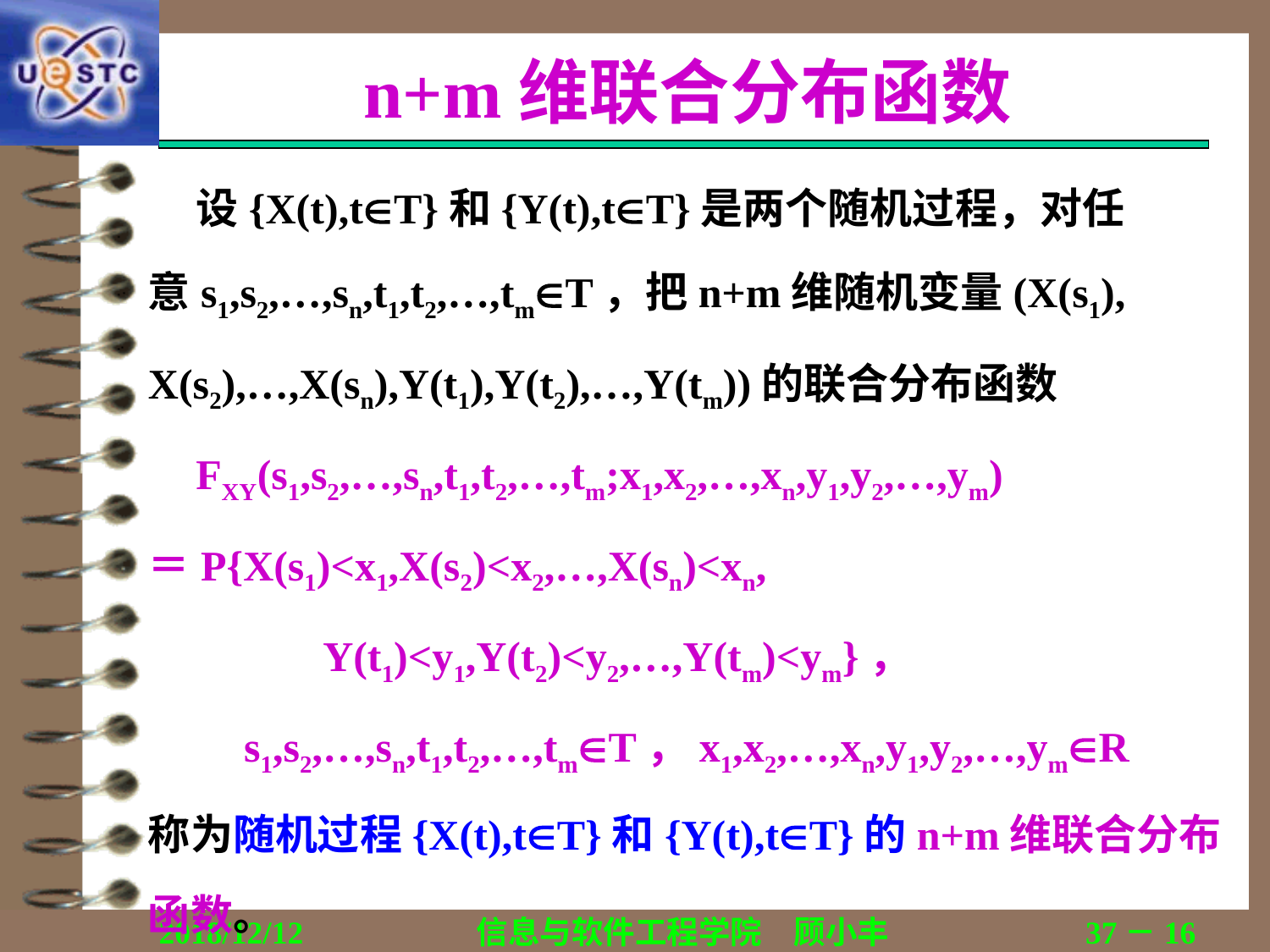

# n+m维联合分布函数
    设{X(t),t∈T}和{Y(t),t∈T}是两个随机过程，对任
意s1,s2,…,sn,t1,t2,…,tm∈T，把n+m维随机变量(X(s1),
X(s2),…,X(sn),Y(t1),Y(t2),…,Y(tm))的联合分布函数
	FXY(s1,s2,…,sn,t1,t2,…,tm;x1,x2,…,xn,y1,y2,…,ym)
＝P{X(s1)<x1,X(s2)<x2,…,X(sn)<xn,
		Y(t1)<y1,Y(t2)<y2,…,Y(tm)<ym}，
s1,s2,…,sn,t1,t2,…,tm∈T，x1,x2,…,xn,y1,y2,…,ym∈R
称为随机过程{X(t),t∈T}和{Y(t),t∈T}的n+m维联合分布
函数。
2018/12/12
信息与软件工程学院　顾小丰
37－16